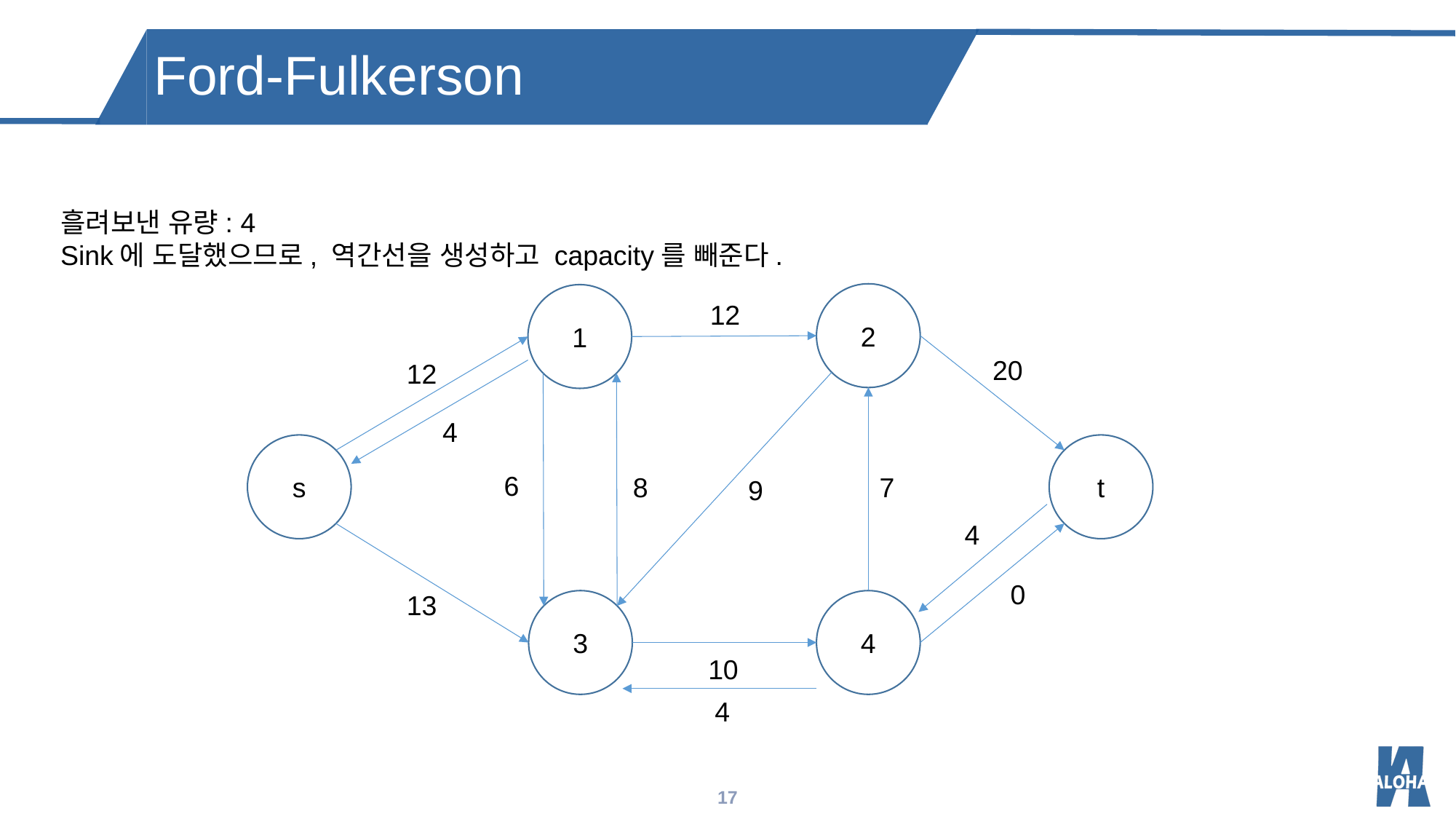

Ford-Fulkerson
흘려보낸 유량: 4
Sink에 도달했으므로, 역간선을 생성하고 capacity를 빼준다.
2
1
12
20
12
s
t
6
8
7
9
0
13
3
4
10
4
4
4
17